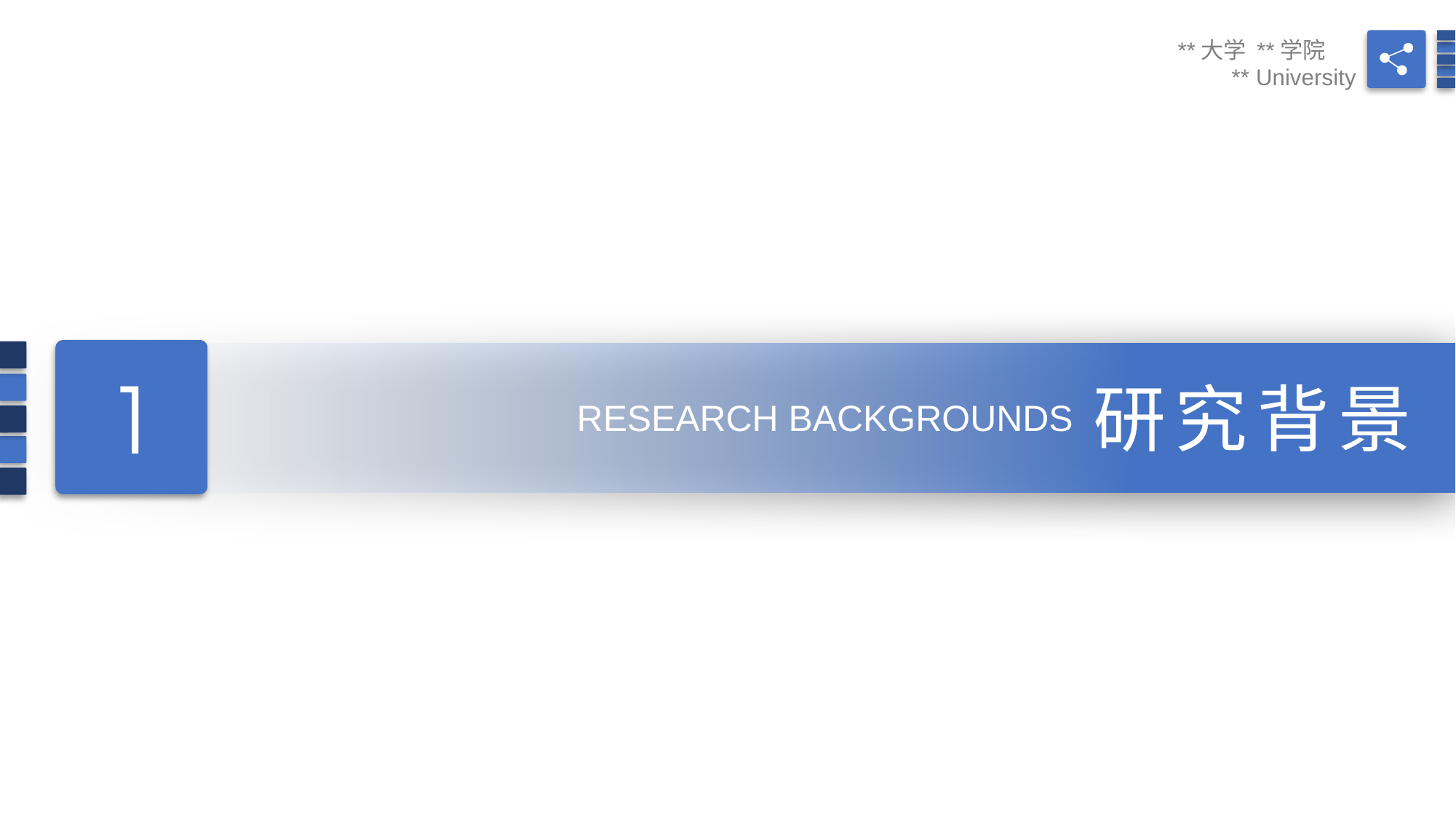

**大学 **学院
** University

1

研究背景
RESEARCH BACKGROUNDS